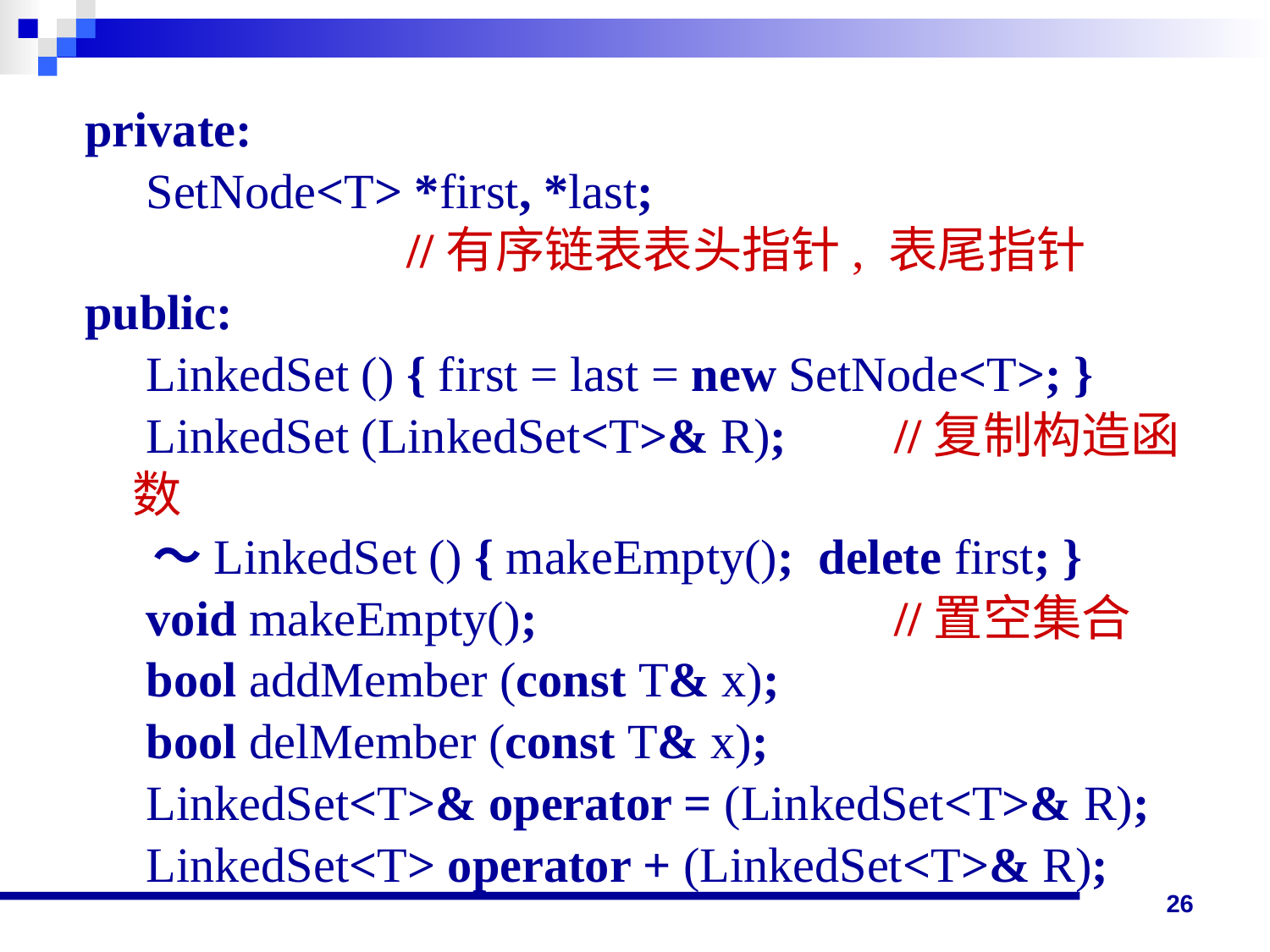

private:
     SetNode<T> *first, *last;					            //有序链表表头指针, 表尾指针
public:
     LinkedSet () { first = last = new SetNode<T>; }
     LinkedSet (LinkedSet<T>& R);	//复制构造函数
     ～LinkedSet () { makeEmpty();  delete first; }
     void makeEmpty();			//置空集合
     bool addMember (const T& x);
     bool delMember (const T& x);
     LinkedSet<T>& operator = (LinkedSet<T>& R);
     LinkedSet<T> operator + (LinkedSet<T>& R);
26